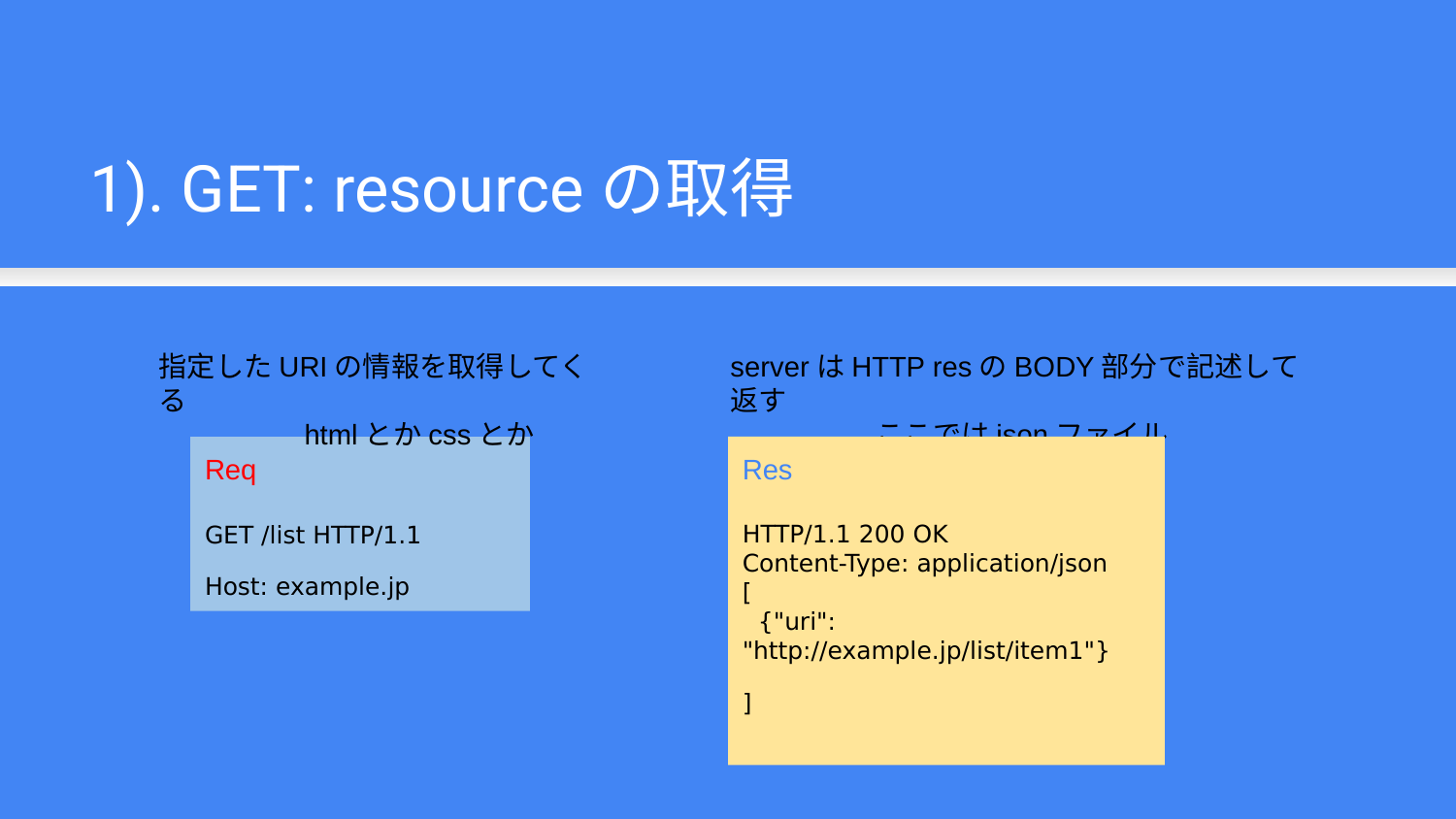

1). GET: resourceの取得
指定したURIの情報を取得してくる
	htmlとかcssとか

serverはHTTP resのBODY部分で記述して返す
	ここではjsonファイル
Req

GET /list HTTP/1.1
Host: example.jp

Res

HTTP/1.1 200 OK
Content-Type: application/json
[
  {"uri": "http://example.jp/list/item1"}
]